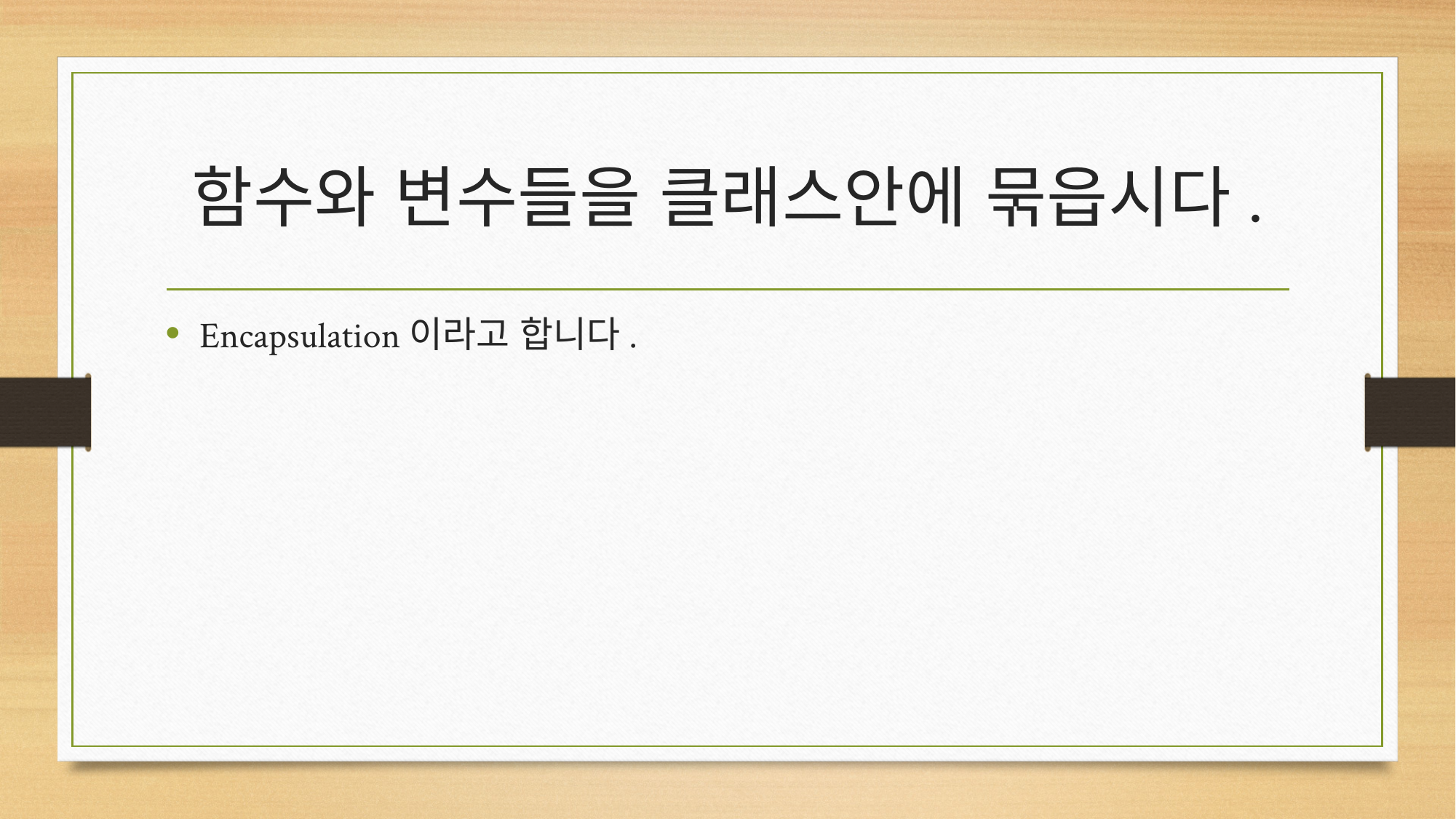

# 함수와 변수들을 클래스안에 묶읍시다.
Encapsulation이라고 합니다.